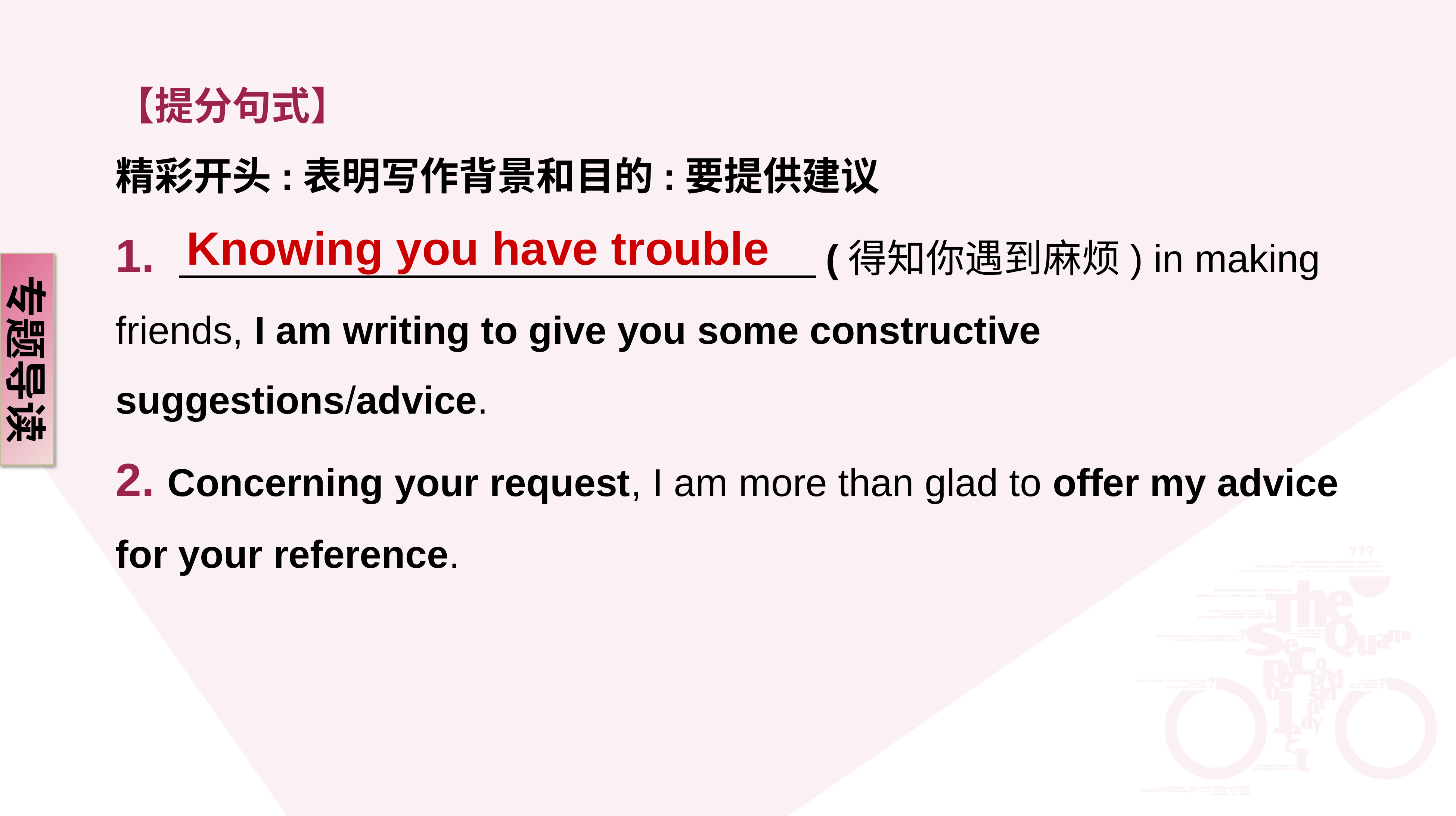

【提分句式】
精彩开头:表明写作背景和目的:要提供建议
1. 　　　　　　　　　　                            (得知你遇到麻烦) in making friends, I am writing to give you some constructive suggestions/advice.
2. Concerning your request, I am more than glad to offer my advice for your reference.
Knowing you have trouble
专题导读